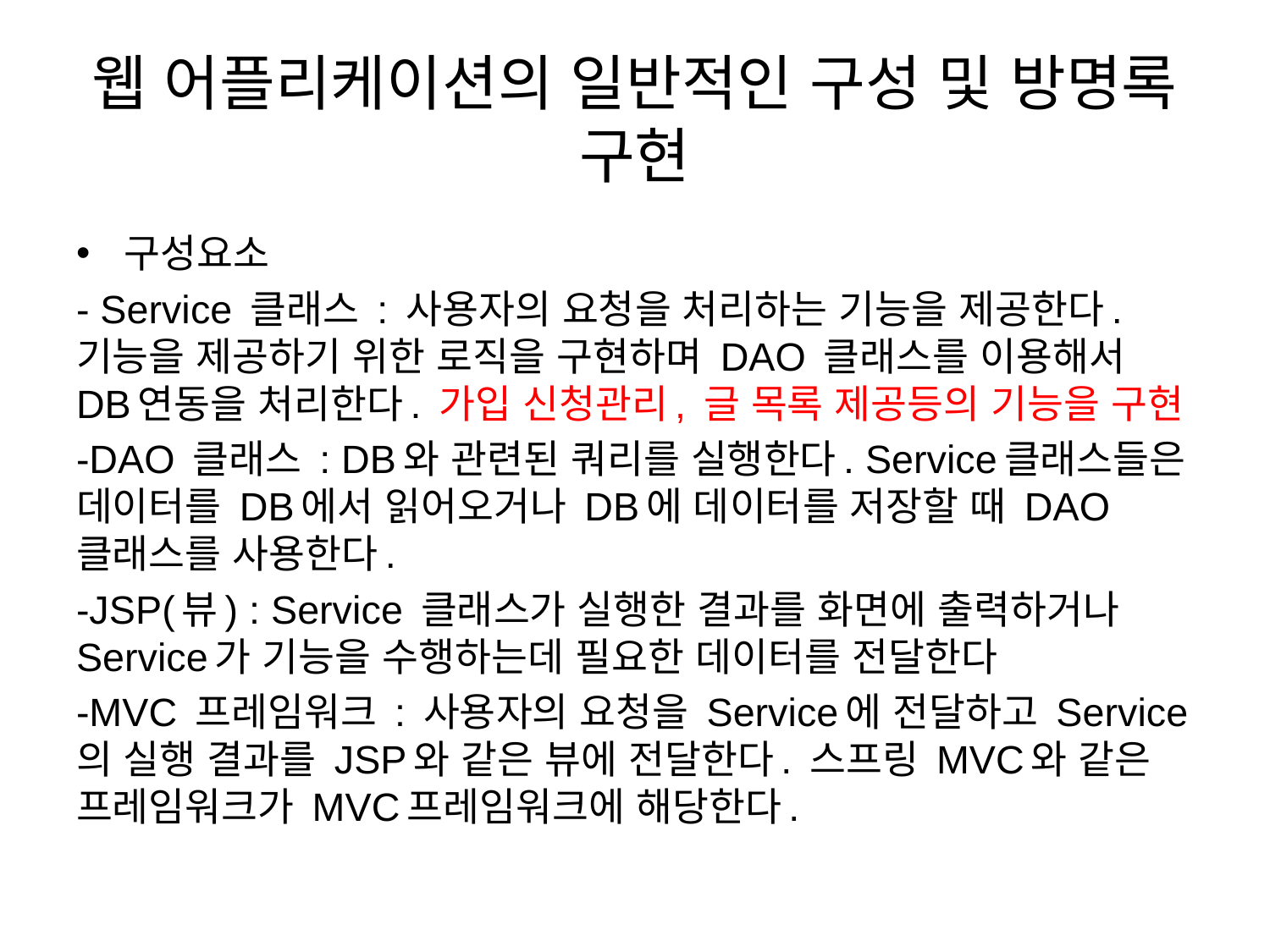

# 웹 어플리케이션의 일반적인 구성 및 방명록 구현
구성요소
- Service 클래스 : 사용자의 요청을 처리하는 기능을 제공한다. 기능을 제공하기 위한 로직을 구현하며 DAO 클래스를 이용해서 DB연동을 처리한다. 가입 신청관리, 글 목록 제공등의 기능을 구현
-DAO 클래스 : DB와 관련된 쿼리를 실행한다. Service클래스들은 데이터를 DB에서 읽어오거나 DB에 데이터를 저장할 때 DAO 클래스를 사용한다.
-JSP(뷰) : Service 클래스가 실행한 결과를 화면에 출력하거나 Service가 기능을 수행하는데 필요한 데이터를 전달한다
-MVC 프레임워크 : 사용자의 요청을 Service에 전달하고 Service의 실행 결과를 JSP와 같은 뷰에 전달한다. 스프링 MVC와 같은 프레임워크가 MVC프레임워크에 해당한다.